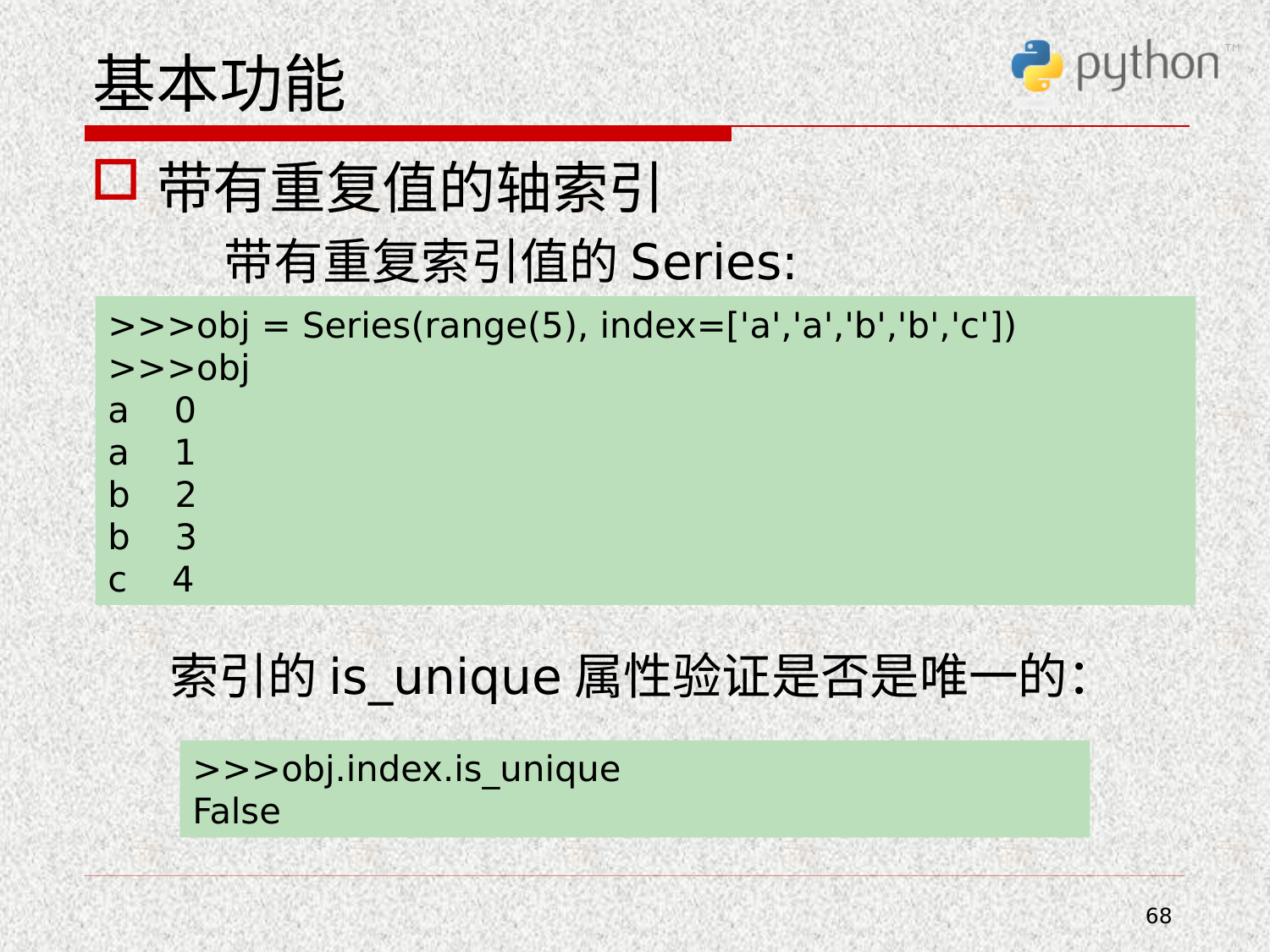

# 基本功能
带有重复值的轴索引
           带有重复索引值的Series:

      索引的is_unique属性验证是否是唯一的：

>>>obj = Series(range(5), index=['a','a','b','b','c'])
>>>obj
a    0
a    1
b    2
b    3
c    4
>>>obj.index.is_unique
False
68